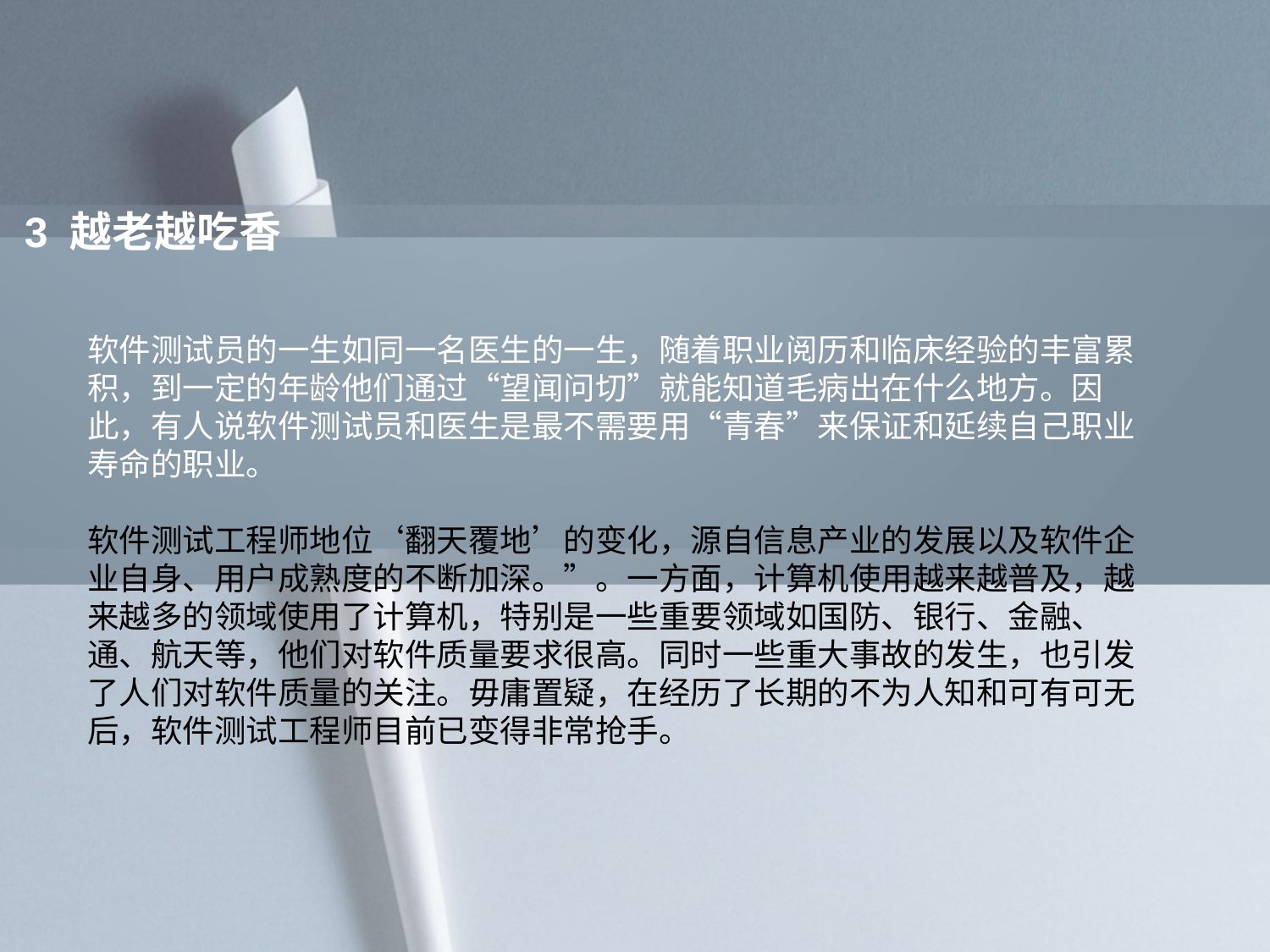

3 越老越吃香
软件测试员的一生如同一名医生的一生，随着职业阅历和临床经验的丰富累积，到一定的年龄他们通过“望闻问切”就能知道毛病出在什么地方。因此，有人说软件测试员和医生是最不需要用“青春”来保证和延续自己职业寿命的职业。

软件测试工程师地位‘翻天覆地’的变化，源自信息产业的发展以及软件企业自身、用户成熟度的不断加深。”。一方面，计算机使用越来越普及，越来越多的领域使用了计算机，特别是一些重要领域如国防、银行、金融、通、航天等，他们对软件质量要求很高。同时一些重大事故的发生，也引发了人们对软件质量的关注。毋庸置疑，在经历了长期的不为人知和可有可无后，软件测试工程师目前已变得非常抢手。